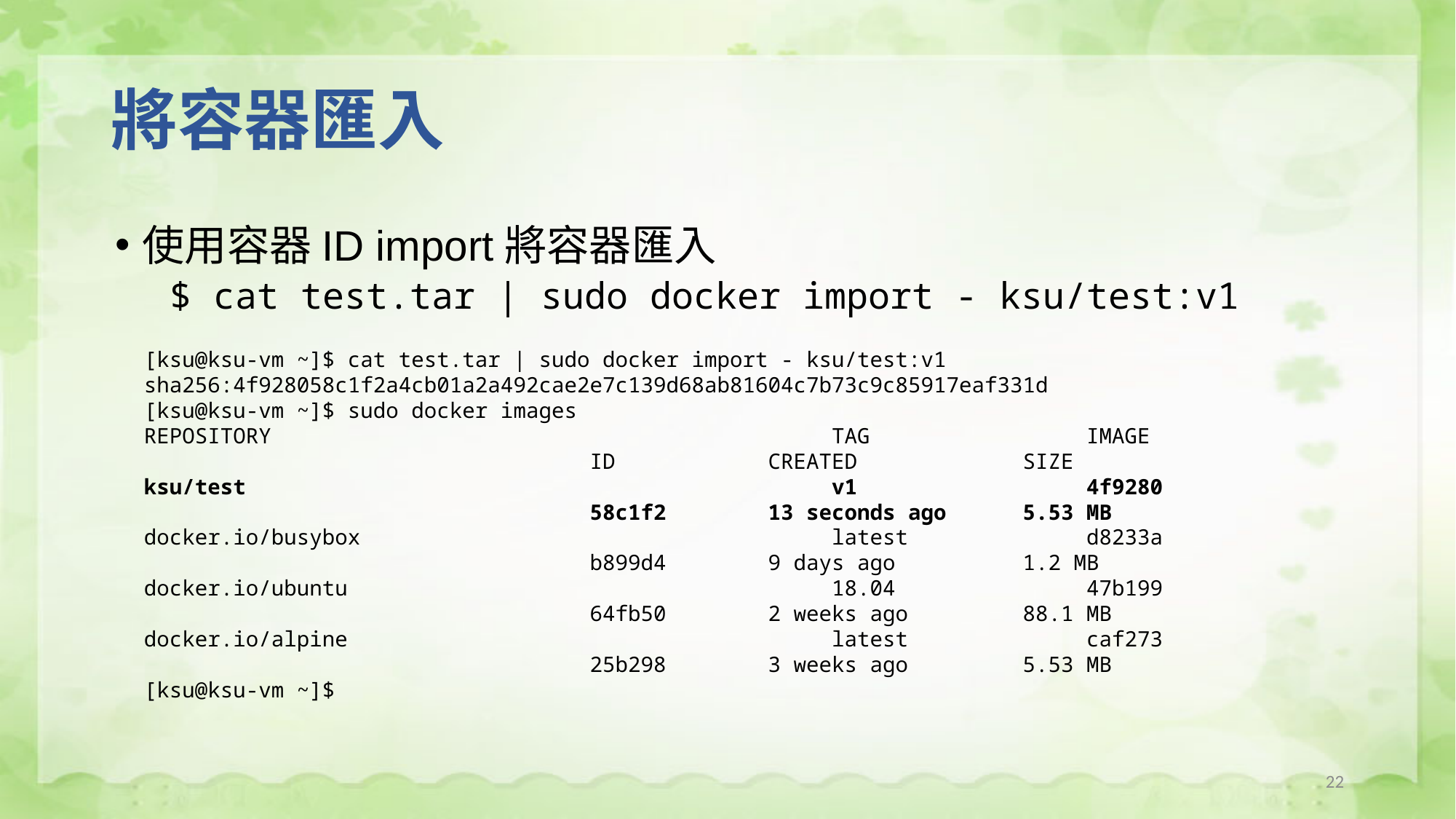

# 將容器匯入
使用容器ID import將容器匯入
$ cat test.tar | sudo docker import - ksu/test:v1

[ksu@ksu-vm ~]$ cat test.tar | sudo docker import - ksu/test:v1
sha256:4f928058c1f2a4cb01a2a492cae2e7c139d68ab81604c7b73c9c85917eaf331d
[ksu@ksu-vm ~]$ sudo docker images
REPOSITORY                                            TAG                 IMAGE                                                ID            CREATED             SIZE
ksu/test                                              v1                  4f9280                                               58c1f2        13 seconds ago      5.53 MB
docker.io/busybox                                     latest              d8233a                                               b899d4        9 days ago          1.2 MB
docker.io/ubuntu                                      18.04               47b199                                               64fb50        2 weeks ago         88.1 MB
docker.io/alpine                                      latest              caf273                                               25b298        3 weeks ago         5.53 MB
[ksu@ksu-vm ~]$
22